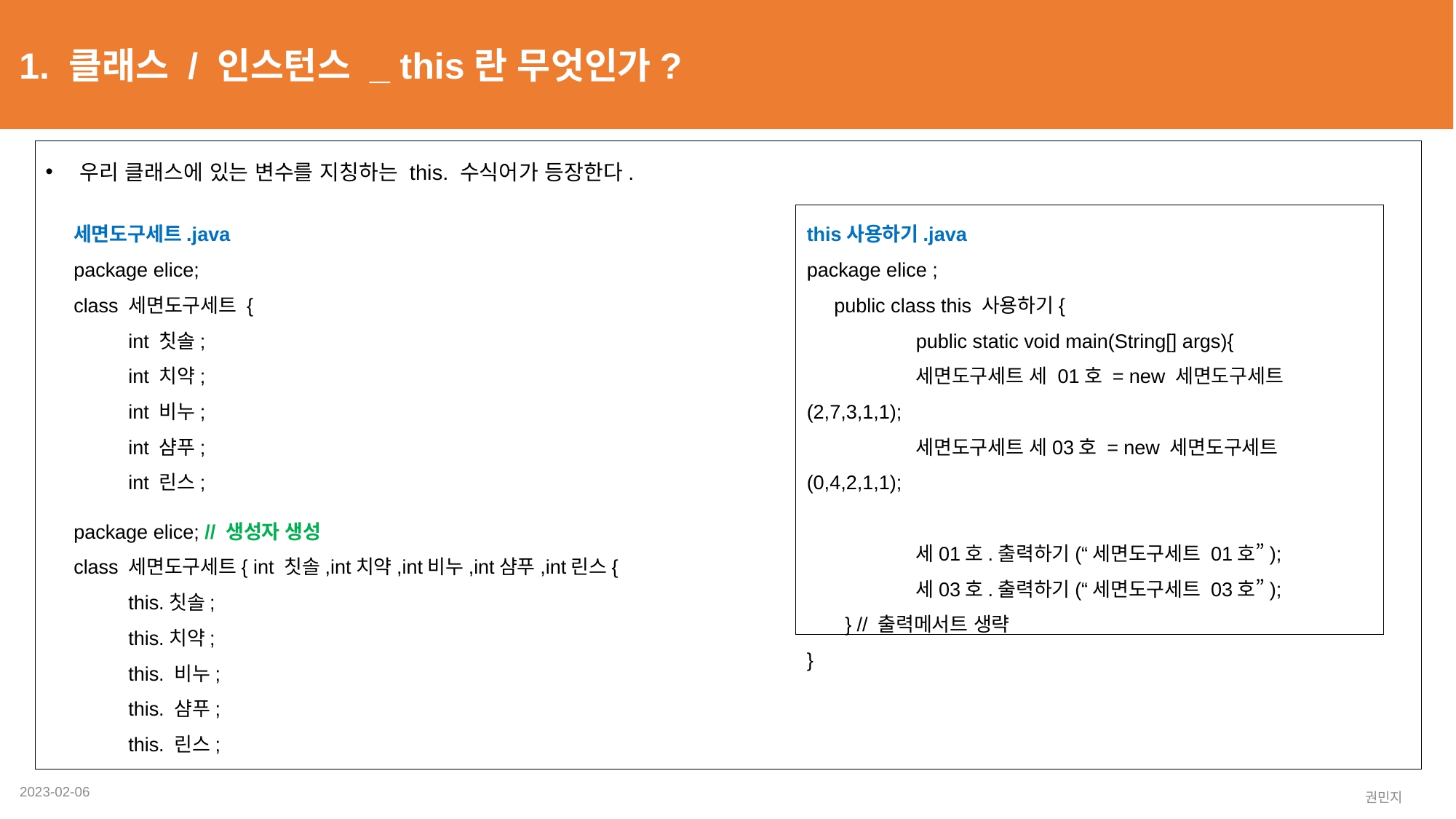

1. 클래스 / 인스턴스 _ this란 무엇인가?
우리 클래스에 있는 변수를 지칭하는 this. 수식어가 등장한다.

세면도구세트.java
package elice;
class 세면도구세트 {
int 칫솔;
int 치약;
int 비누;
int 샴푸;
int 린스;
this사용하기.java
package elice ;
     public class this 사용하기{
	public static void main(String[] args){
	세면도구세트 세 01호 = new 세면도구세트(2,7,3,1,1);
	세면도구세트 세03호 = new 세면도구세트(0,4,2,1,1);

	세01호.출력하기(“세면도구세트 01호”);
	세03호.출력하기(“세면도구세트 03호”);
       } // 출력메서트 생략
}

package elice; // 생성자 생성
class 세면도구세트{ int 칫솔,int치약,int비누,int샴푸,int린스{
this.칫솔;
this.치약;
this. 비누;
this. 샴푸;
this. 린스;
2023-02-06
권민지